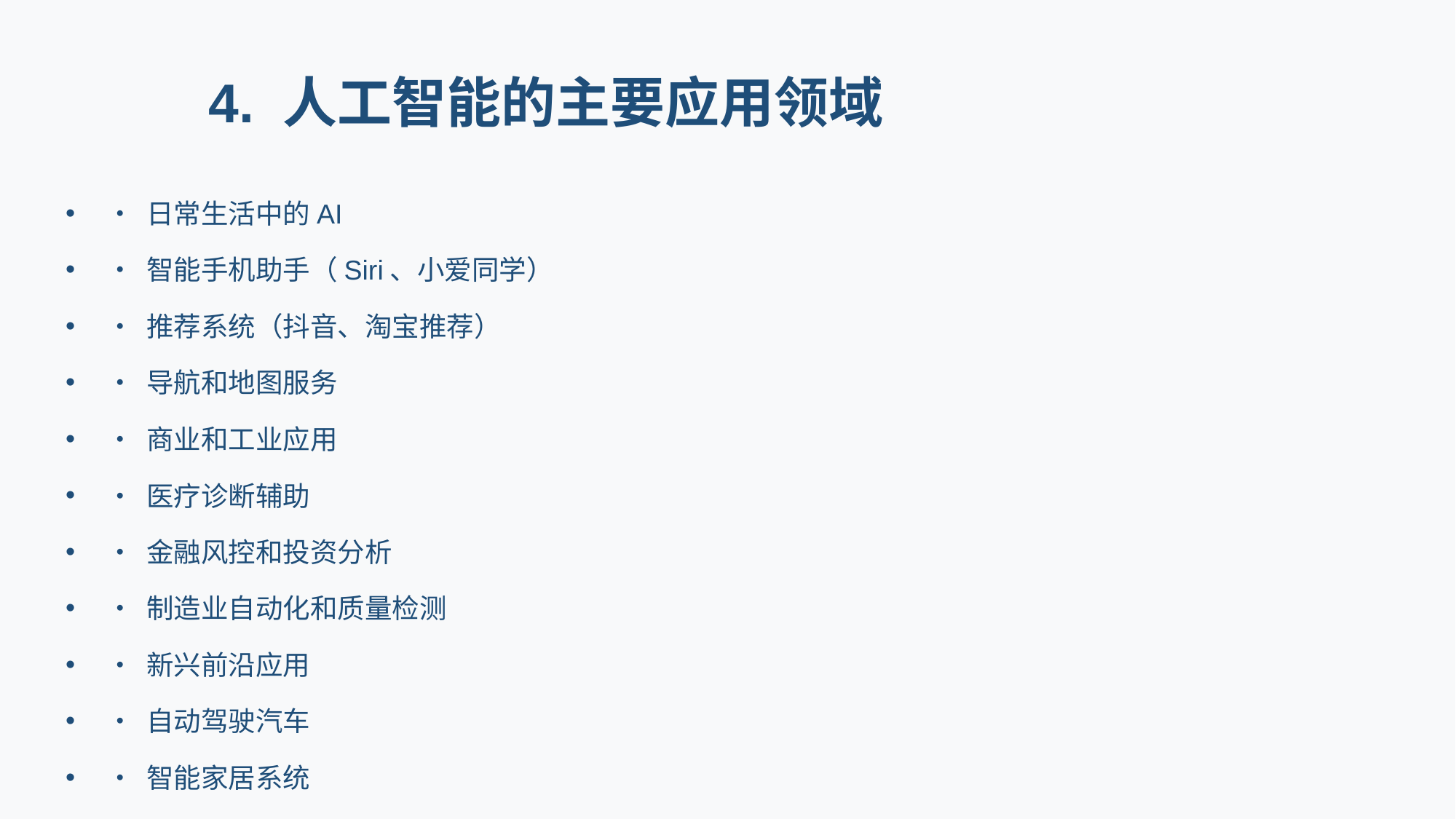

# 4. 人工智能的主要应用领域
• 日常生活中的AI
• 智能手机助手（Siri、小爱同学）
• 推荐系统（抖音、淘宝推荐）
• 导航和地图服务
• 商业和工业应用
• 医疗诊断辅助
• 金融风控和投资分析
• 制造业自动化和质量检测
• 新兴前沿应用
• 自动驾驶汽车
• 智能家居系统
• AI创作艺术和内容